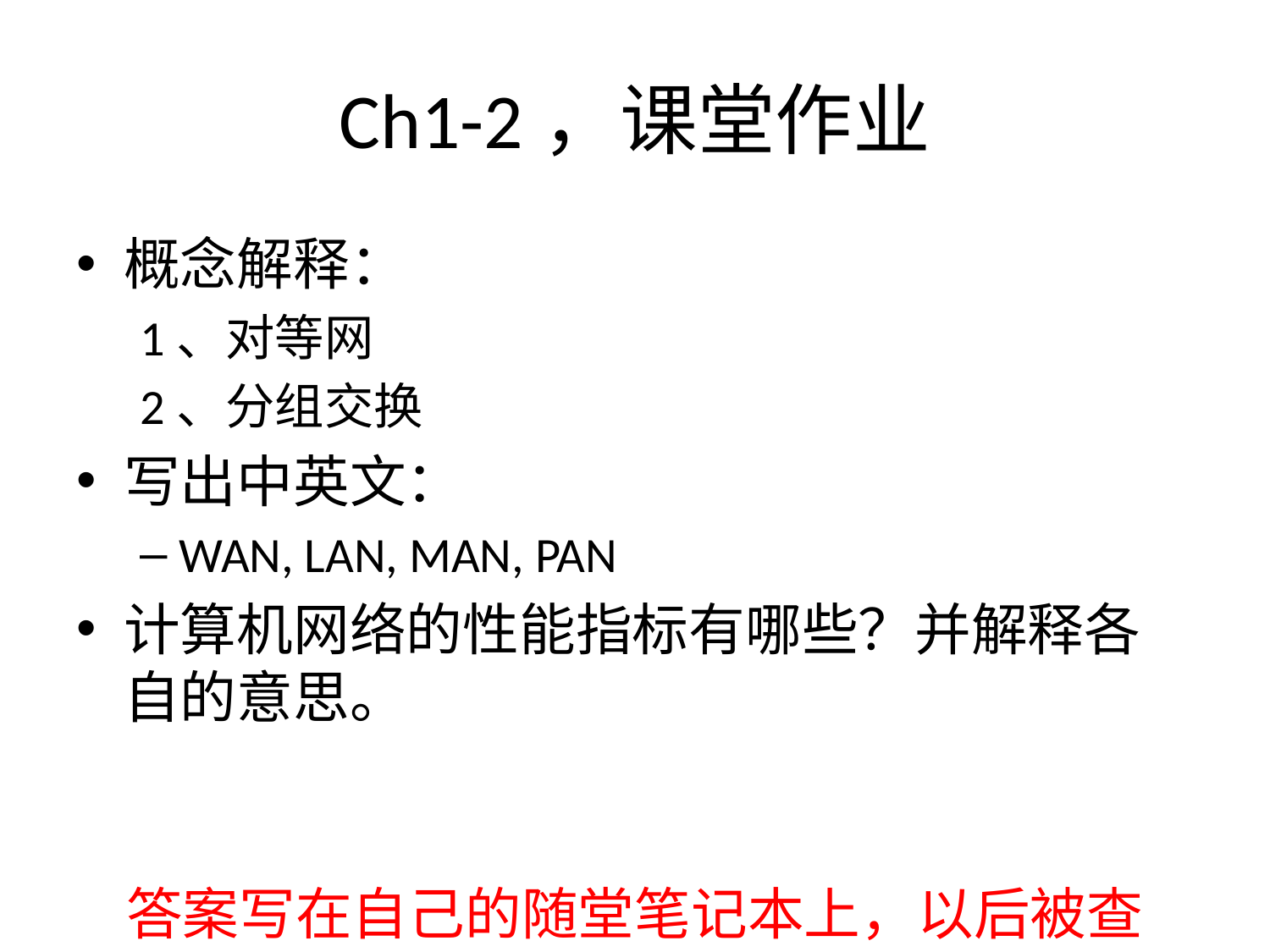

# Ch1-2，课堂作业
概念解释：
1、对等网
2、分组交换
写出中英文：
WAN, LAN, MAN, PAN
计算机网络的性能指标有哪些？并解释各自的意思。
答案写在自己的随堂笔记本上，以后被查